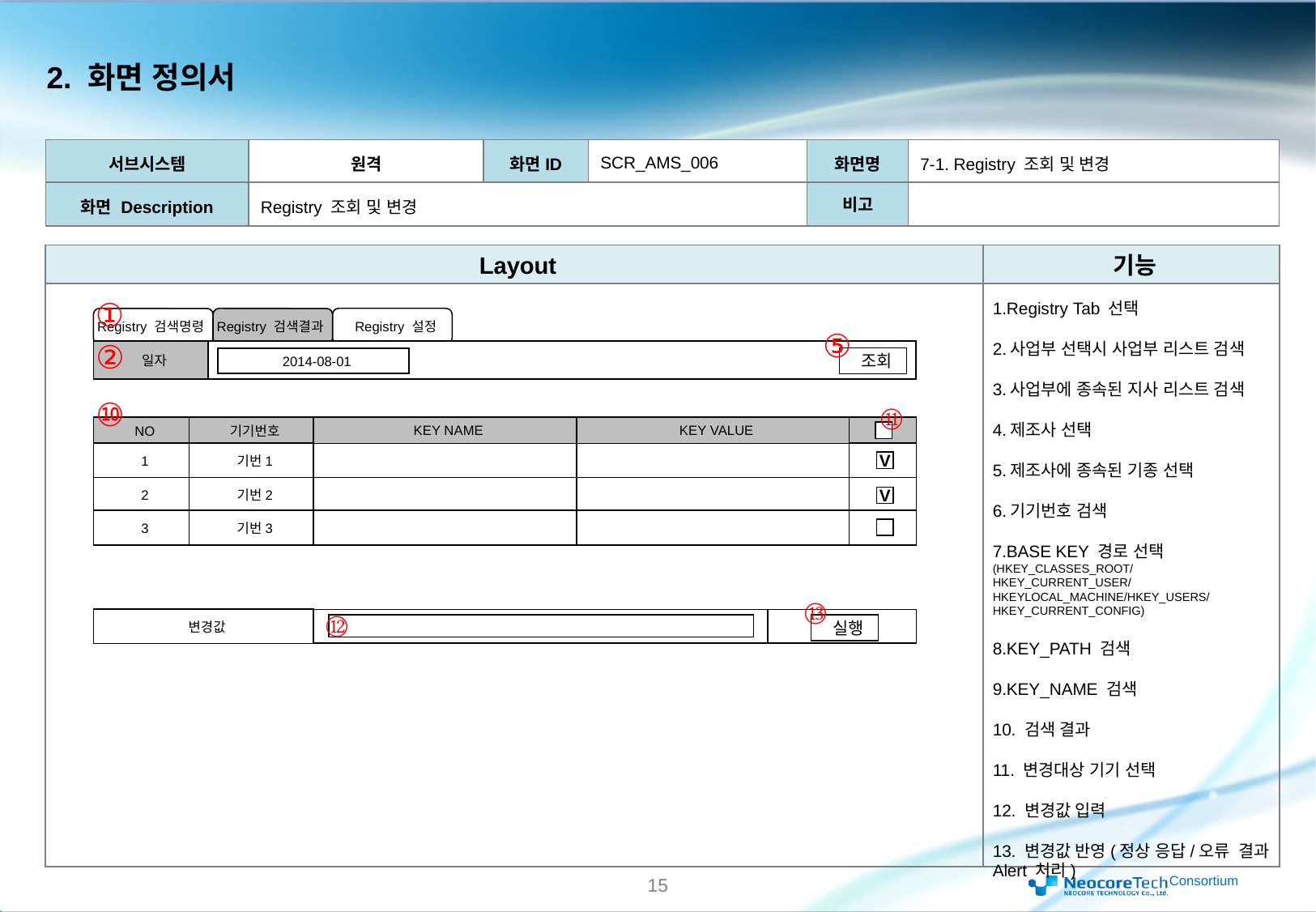

2. 화면 정의서
| 서브시스템 | 원격 | 화면ID | SCR\_AMS\_006 | 화면명 | 7-1. Registry 조회 및 변경 |
| --- | --- | --- | --- | --- | --- |
| 화면 Description | Registry 조회 및 변경 |  |  | 비고 |  |
Layout
기능
1.Registry Tab 선택

2.사업부 선택시 사업부 리스트 검색
3.사업부에 종속된 지사 리스트 검색

4.제조사 선택

5.제조사에 종속된 기종 선택

6.기기번호 검색

7.BASE KEY 경로 선택(HKEY_CLASSES_ROOT/HKEY_CURRENT_USER/HKEYLOCAL_MACHINE/HKEY_USERS/HKEY_CURRENT_CONFIG)

8.KEY_PATH 검색

9.KEY_NAME 검색

10. 검색 결과

11. 변경대상 기기 선택

12. 변경값 입력

13. 변경값 반영(정상 응답/오류  결과 Alert 처리)

①
Registry 설정
Registry 검색명령
Registry 검색결과
⑤
②

일자
조회
2014-08-01
⑩
⑪
NO
기기번호

KEY NAME
KEY VALUE

1
기번1

V

2
기번2
V
3
기번3

⑬
⑫
변경값

실행